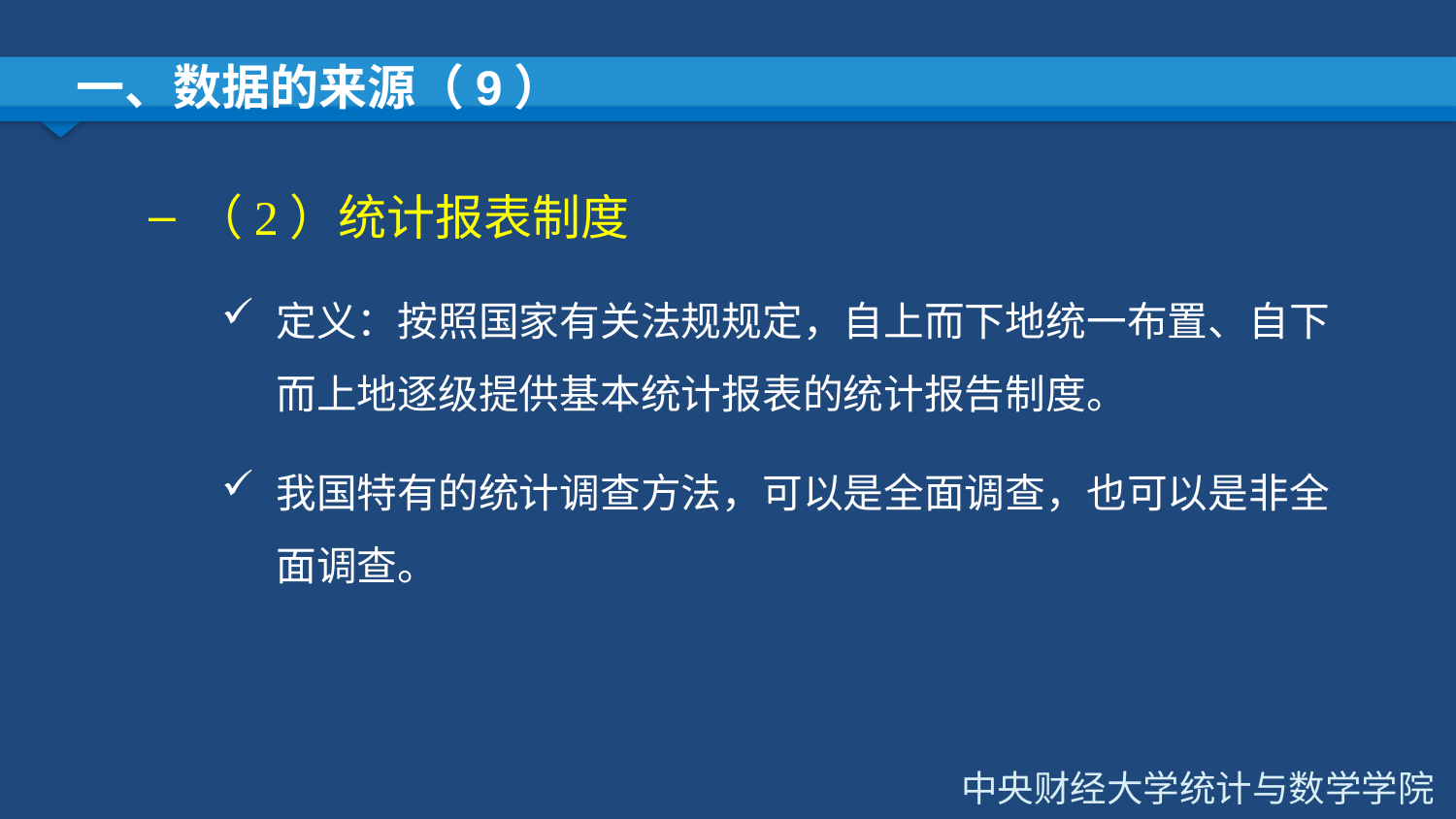

# 一、数据的来源（9）
（2）统计报表制度
定义：按照国家有关法规规定，自上而下地统一布置、自下而上地逐级提供基本统计报表的统计报告制度。
我国特有的统计调查方法，可以是全面调查，也可以是非全面调查。